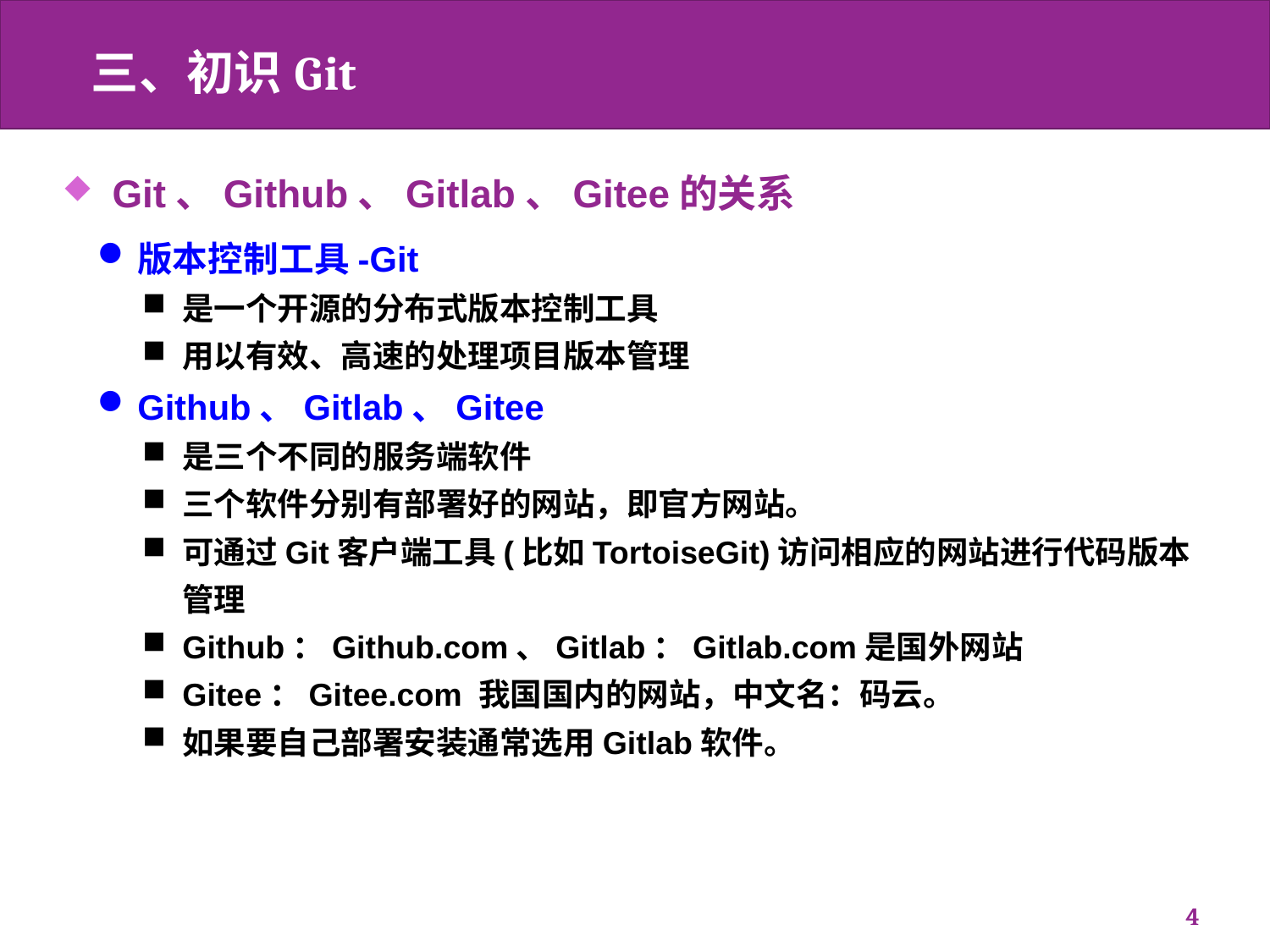

# 三、初识Git
Git、Github、Gitlab、Gitee的关系
版本控制工具-Git
是一个开源的分布式版本控制工具
用以有效、高速的处理项目版本管理
Github、Gitlab、Gitee
是三个不同的服务端软件
三个软件分别有部署好的网站，即官方网站。
可通过Git客户端工具(比如TortoiseGit)访问相应的网站进行代码版本管理
Github：Github.com、Gitlab：Gitlab.com是国外网站
Gitee：Gitee.com 我国国内的网站，中文名：码云。
如果要自己部署安装通常选用Gitlab软件。

4